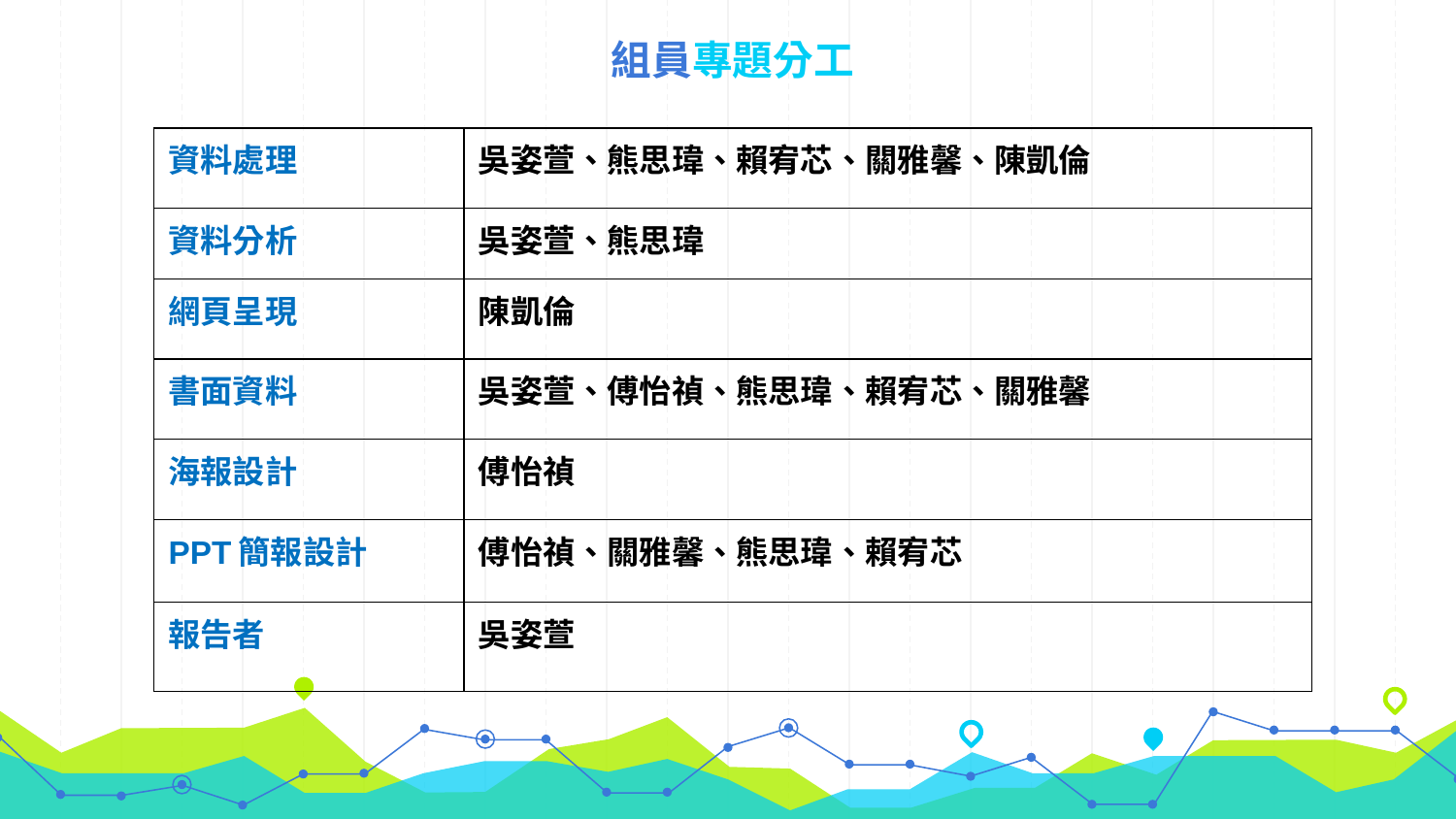

# 組員專題分工
| 資料處理 | 吳姿萱、熊思瑋、賴宥芯、關雅馨、陳凱倫 |
| --- | --- |
| 資料分析 | 吳姿萱、熊思瑋 |
| 網頁呈現 | 陳凱倫 |
| 書面資料 | 吳姿萱、傅怡禎、熊思瑋、賴宥芯、關雅馨 |
| 海報設計 | 傅怡禎 |
| PPT簡報設計 | 傅怡禎、關雅馨、熊思瑋、賴宥芯 |
| 報告者 | 吳姿萱 |